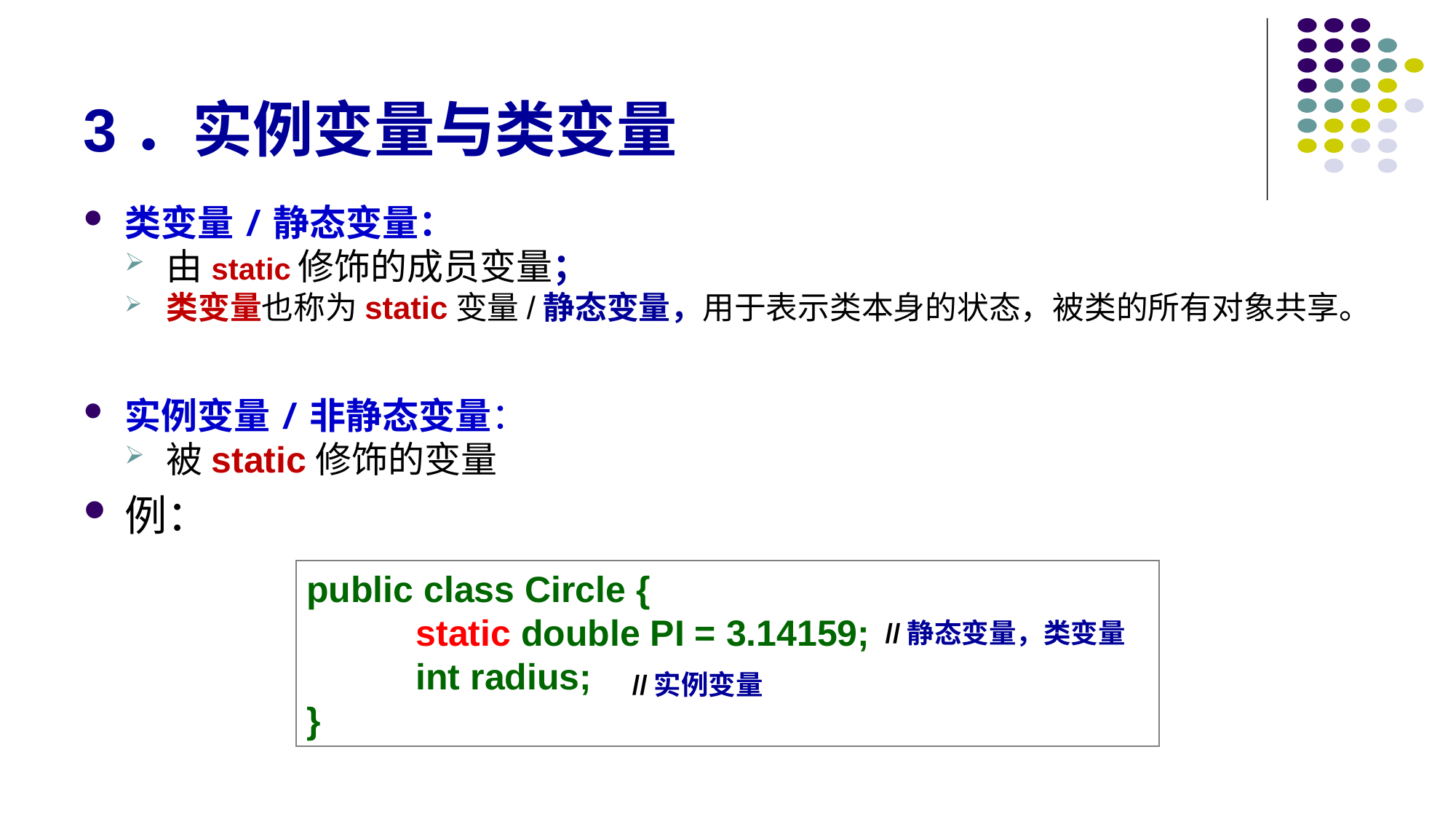

# 3．实例变量与类变量
类变量/静态变量：
由static修饰的成员变量；
类变量也称为static变量/静态变量，用于表示类本身的状态，被类的所有对象共享。

实例变量/非静态变量：
被static修饰的变量
例：

public class Circle {
	static double PI = 3.14159;
	int radius;
}
//静态变量，类变量
//实例变量
18